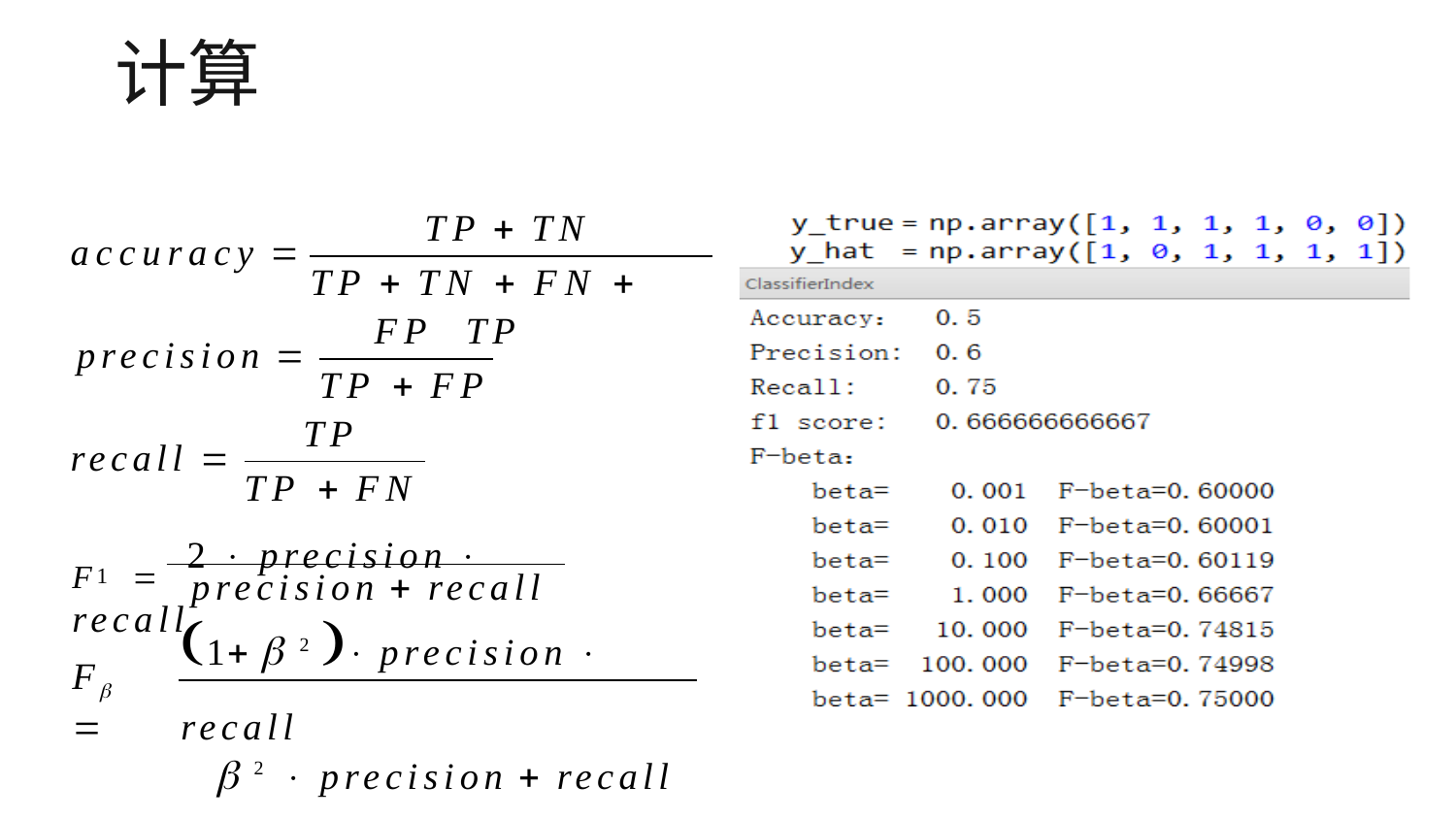

# 计算
TP + TN

accuracy =
TP + TN + FN + FP  TP

precision =
TP + FP

TP
recall =
TP + FN

F	= 2 ⋅ precision ⋅ recall
1
precision + recall
(1+ β 2 )⋅ precision ⋅ recall
β 2 ⋅ precision + recall

Fβ	=